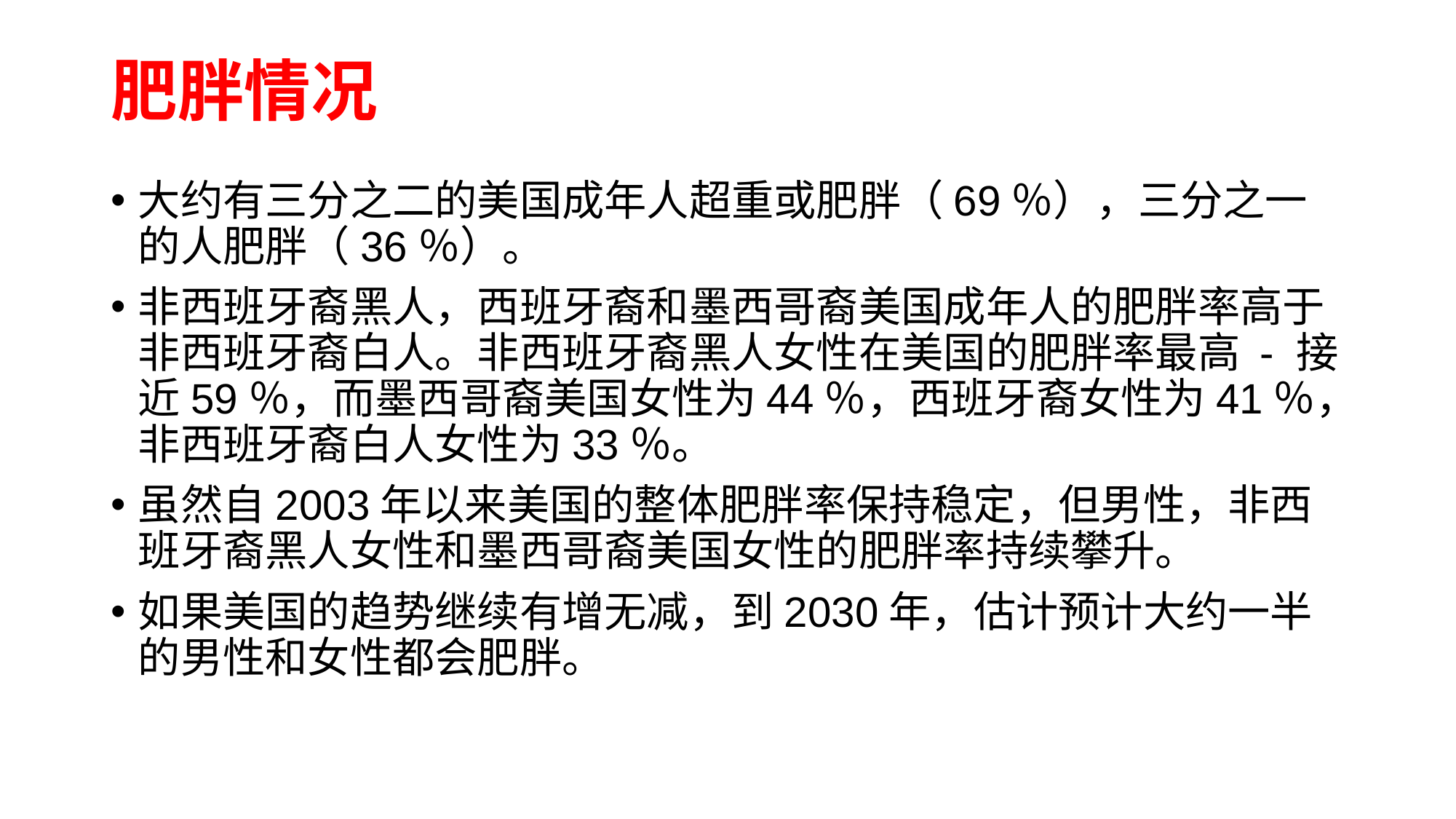

# 肥胖情况
大约有三分之二的美国成年人超重或肥胖（69％），三分之一的人肥胖（36％）。
非西班牙裔黑人，西班牙裔和墨西哥裔美国成年人的肥胖率高于非西班牙裔白人。非西班牙裔黑人女性在美国的肥胖率最高 - 接近59％，而墨西哥裔美国女性为44％，西班牙裔女性为41％，非西班牙裔白人女性为33％。
虽然自2003年以来美国的整体肥胖率保持稳定，但男性，非西班牙裔黑人女性和墨西哥裔美国女性的肥胖率持续攀升。
如果美国的趋势继续有增无减，到2030年，估计预计大约一半的男性和女性都会肥胖。